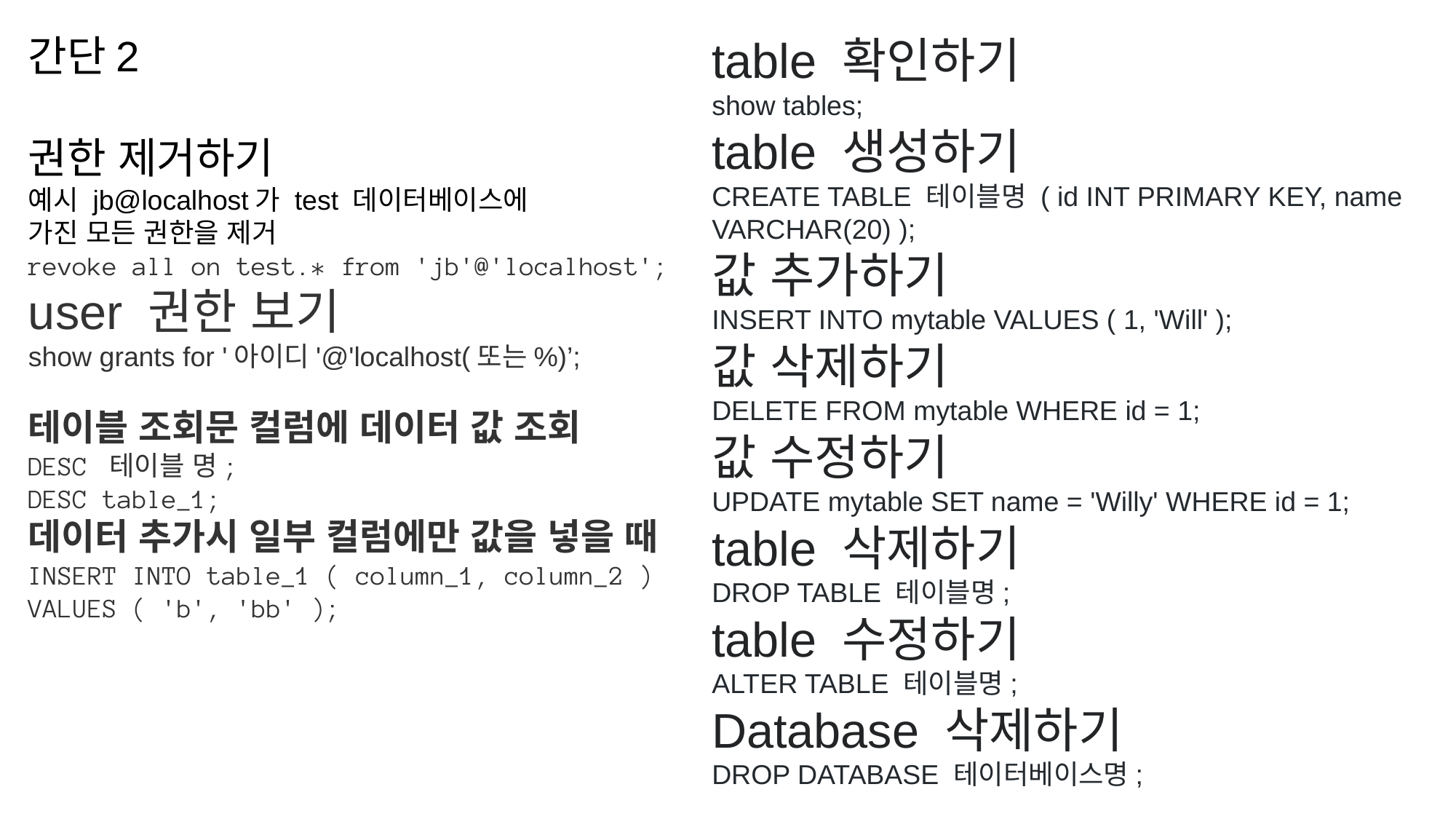

간단2

권한 제거하기
예시 jb@localhost가 test 데이터베이스에
가진 모든 권한을 제거
revoke all on test.* from 'jb'@'localhost'; user 권한 보기
show grants for '아이디'@'localhost(또는%)’;

테이블 조회문 컬럼에 데이터 값 조회
DESC 테이블 명;
DESC table_1;
데이터 추가시 일부 컬럼에만 값을 넣을 때
INSERT INTO table_1 ( column_1, column_2 ) VALUES ( 'b', 'bb' );

table 확인하기
show tables;
table 생성하기
CREATE TABLE 테이블명 ( id INT PRIMARY KEY, name VARCHAR(20) );
값 추가하기
INSERT INTO mytable VALUES ( 1, 'Will' );
값 삭제하기
DELETE FROM mytable WHERE id = 1;
값 수정하기
UPDATE mytable SET name = 'Willy' WHERE id = 1;
table 삭제하기
DROP TABLE 테이블명;
table 수정하기
ALTER TABLE 테이블명;
Database 삭제하기
DROP DATABASE 테이터베이스명;